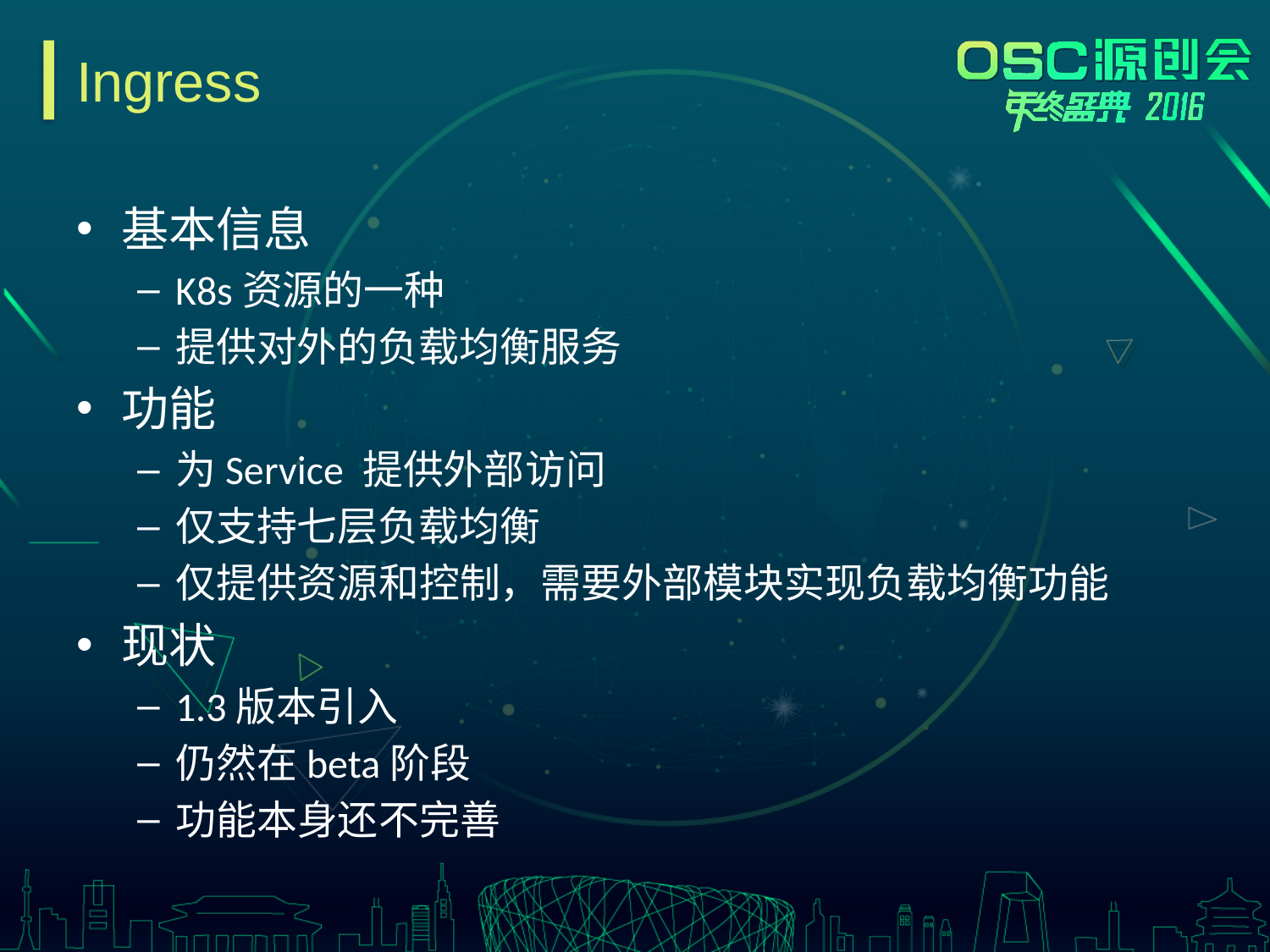

# Ingress
基本信息
K8s资源的一种
提供对外的负载均衡服务
功能
为Service 提供外部访问
仅支持七层负载均衡
仅提供资源和控制，需要外部模块实现负载均衡功能
现状
1.3版本引入
仍然在beta阶段
功能本身还不完善